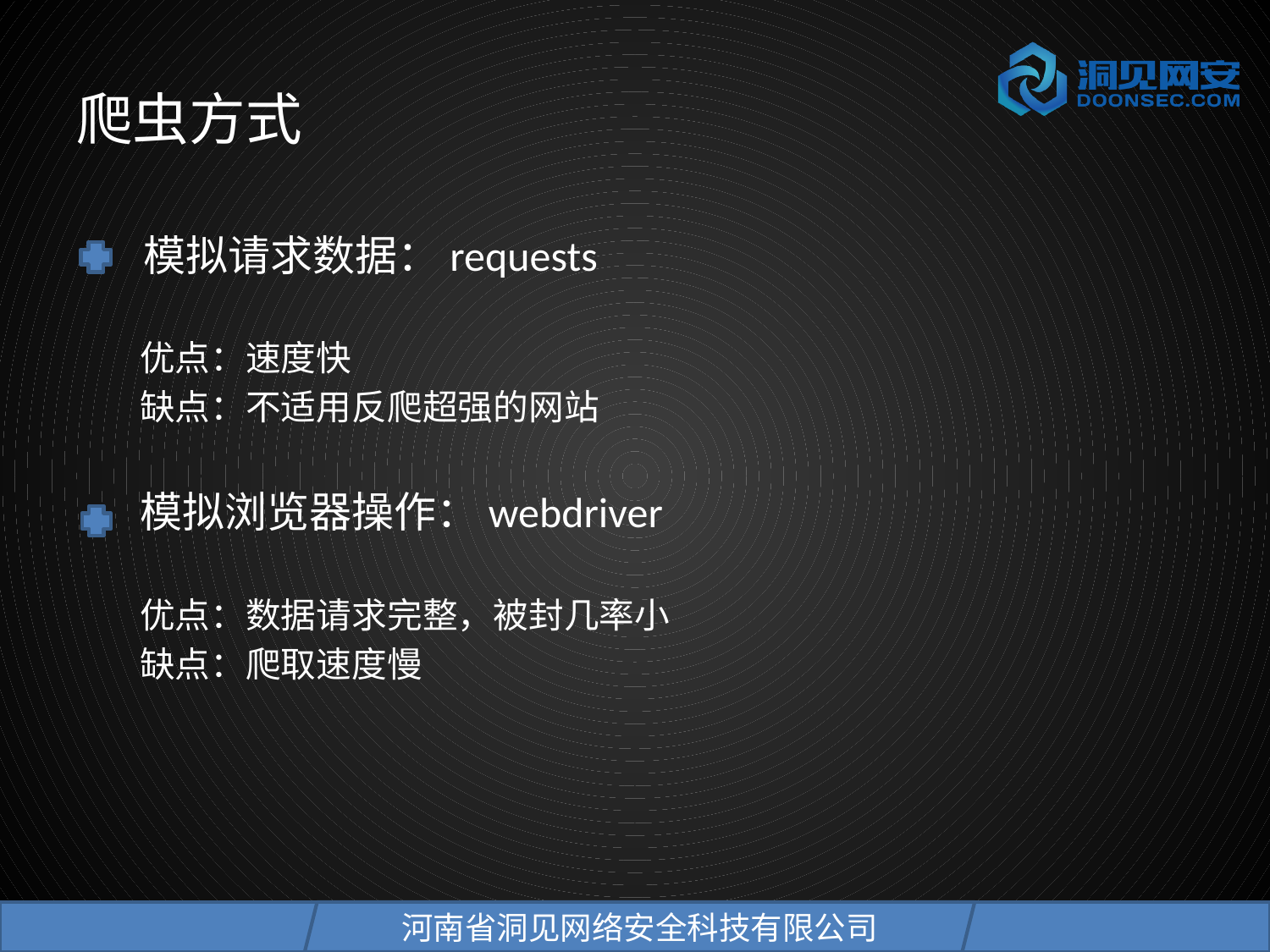

# 爬虫方式
      模拟请求数据：requests

优点：速度快
缺点：不适用反爬超强的网站

模拟浏览器操作：webdriver

优点：数据请求完整，被封几率小
缺点：爬取速度慢